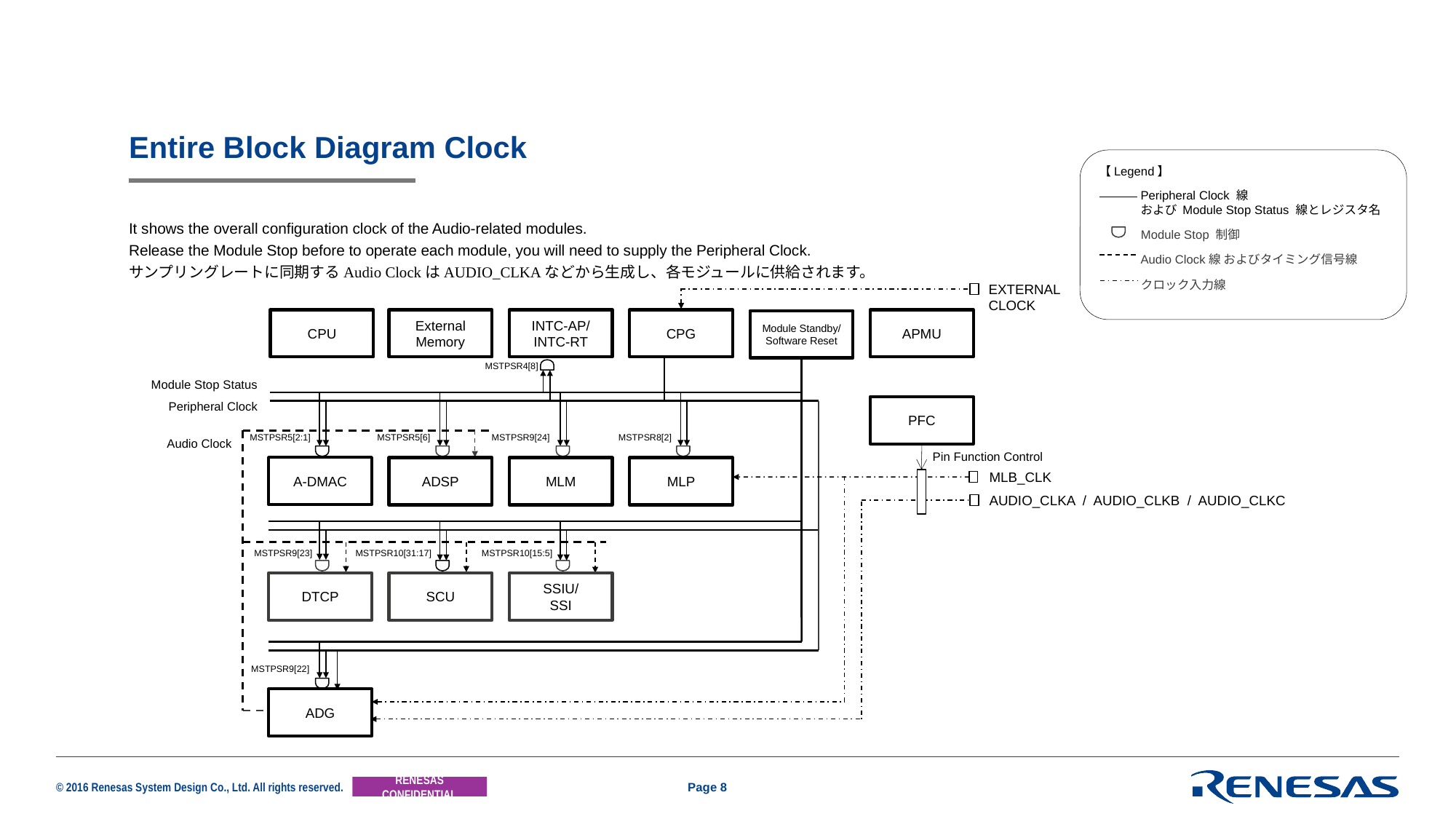

# Entire Block Diagram Clock
【Legend】
Peripheral Clock 線
および Module Stop Status 線とレジスタ名
It shows the overall configuration clock of the Audio-related modules.
Release the Module Stop before to operate each module, you will need to supply the Peripheral Clock.
サンプリングレートに同期するAudio ClockはAUDIO_CLKAなどから生成し、各モジュールに供給されます。
Module Stop 制御

Audio Clock線 およびタイミング信号線
クロック入力線
EXTERNAL CLOCK

CPU
External
Memory
INTC-AP/ INTC-RT
CPG
APMU
Module Standby/
Software Reset
MSTPSR4[8]

Module Stop Status
Peripheral Clock
PFC
MSTPSR5[6]
MSTPSR5[2:1]
MSTPSR9[24]
MSTPSR8[2]
Audio Clock
Pin Function Control

A-DMAC
ADSP
MLM
MLP
MLB_CLK

AUDIO_CLKA  /  AUDIO_CLKB  /  AUDIO_CLKC

MSTPSR9[23]
MSTPSR10[31:17]
MSTPSR10[15:5]

DTCP
SCU
SSIU/
SSI
MSTPSR9[22]

ADG
Page 8